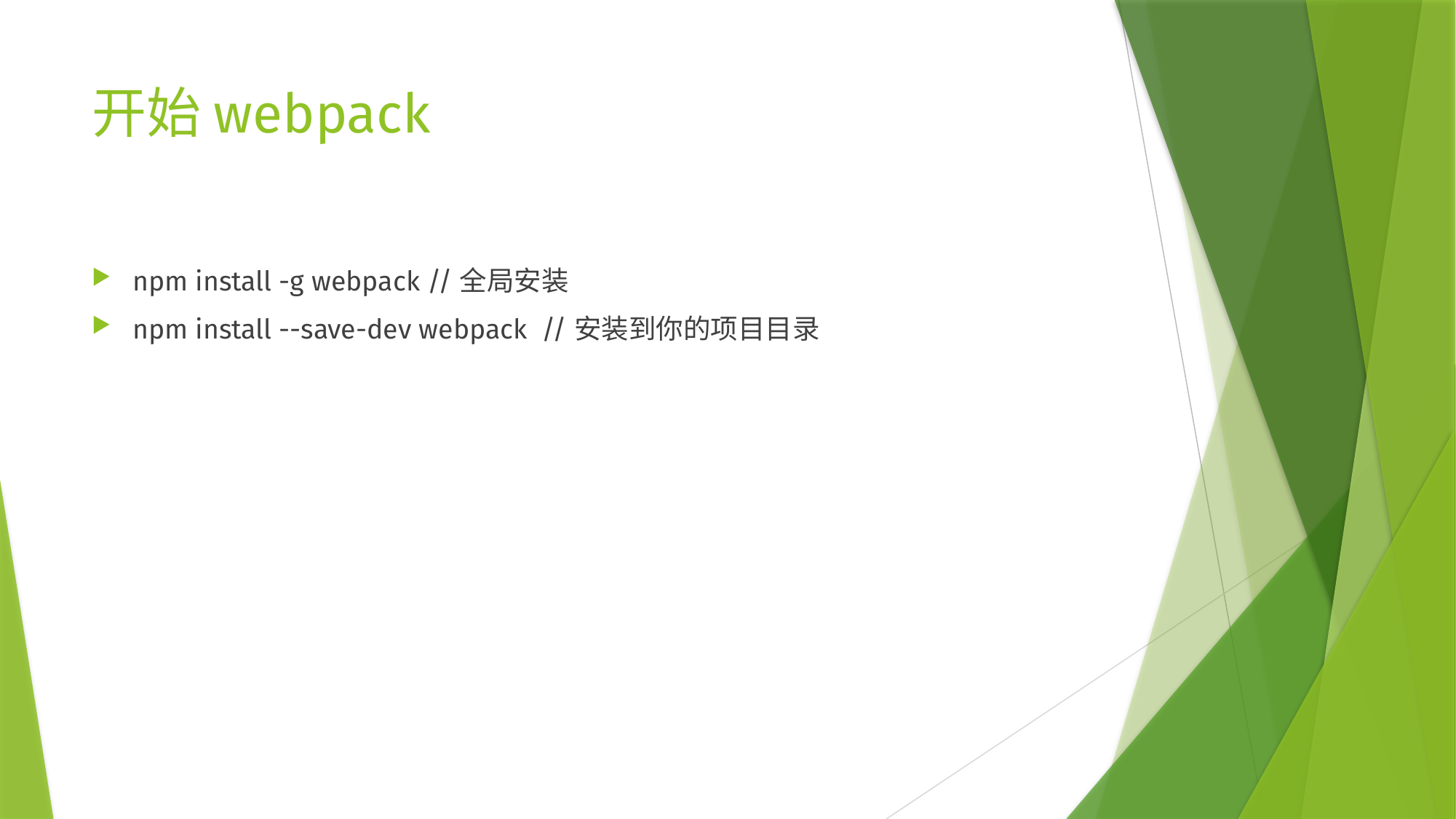

# 开始webpack
npm install -g webpack //全局安装
npm install --save-dev webpack  //安装到你的项目目录